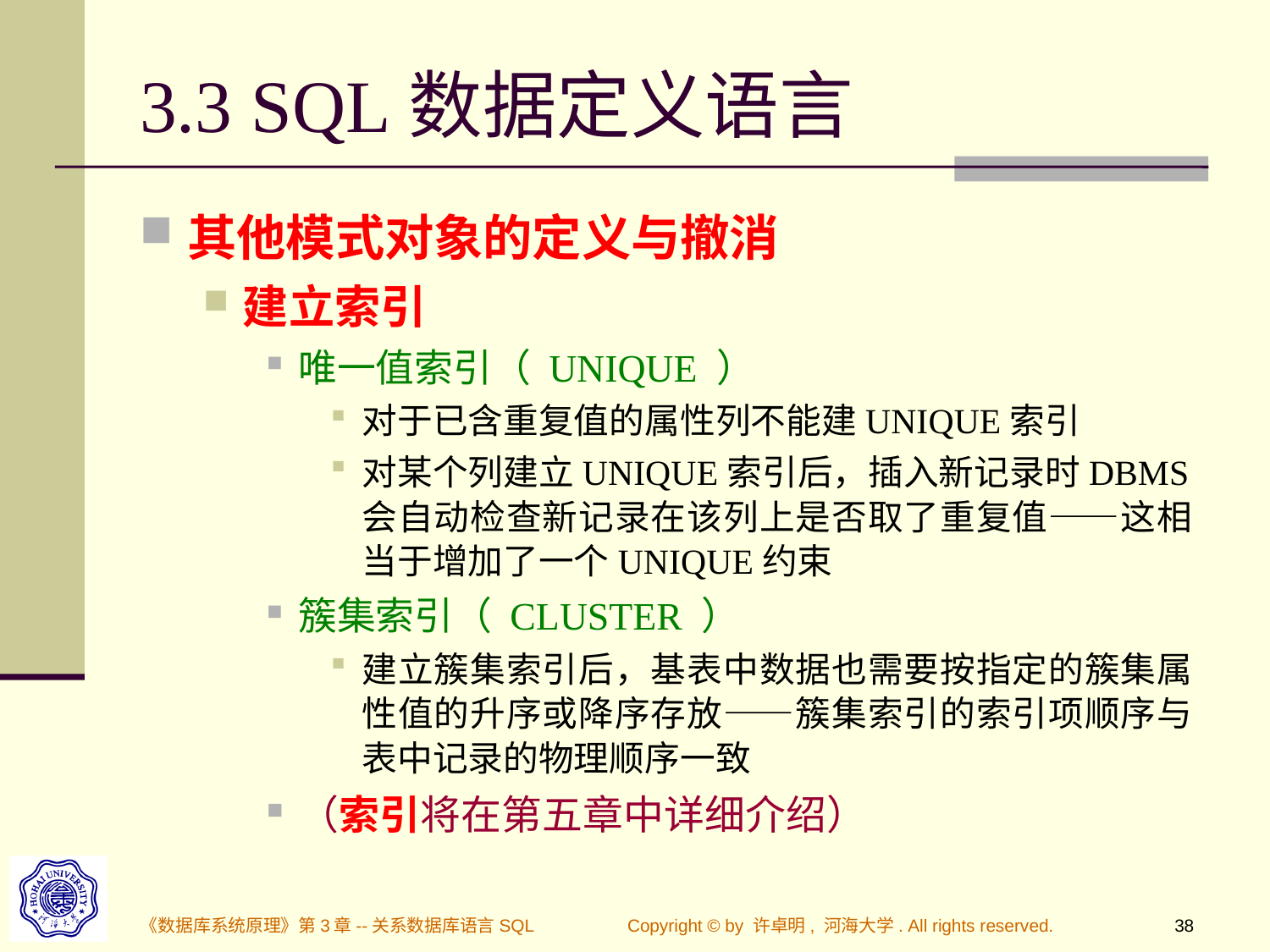

# 3.3 SQL数据定义语言
其他模式对象的定义与撤消
建立索引
唯一值索引（ UNIQUE ）
对于已含重复值的属性列不能建UNIQUE索引
对某个列建立UNIQUE索引后，插入新记录时DBMS会自动检查新记录在该列上是否取了重复值——这相当于增加了一个UNIQUE约束
簇集索引（ CLUSTER ）
建立簇集索引后，基表中数据也需要按指定的簇集属性值的升序或降序存放——簇集索引的索引项顺序与表中记录的物理顺序一致
（索引将在第五章中详细介绍）
《数据库系统原理》第3章--关系数据库语言SQL
Copyright © by 许卓明, 河海大学. All rights reserved.
38